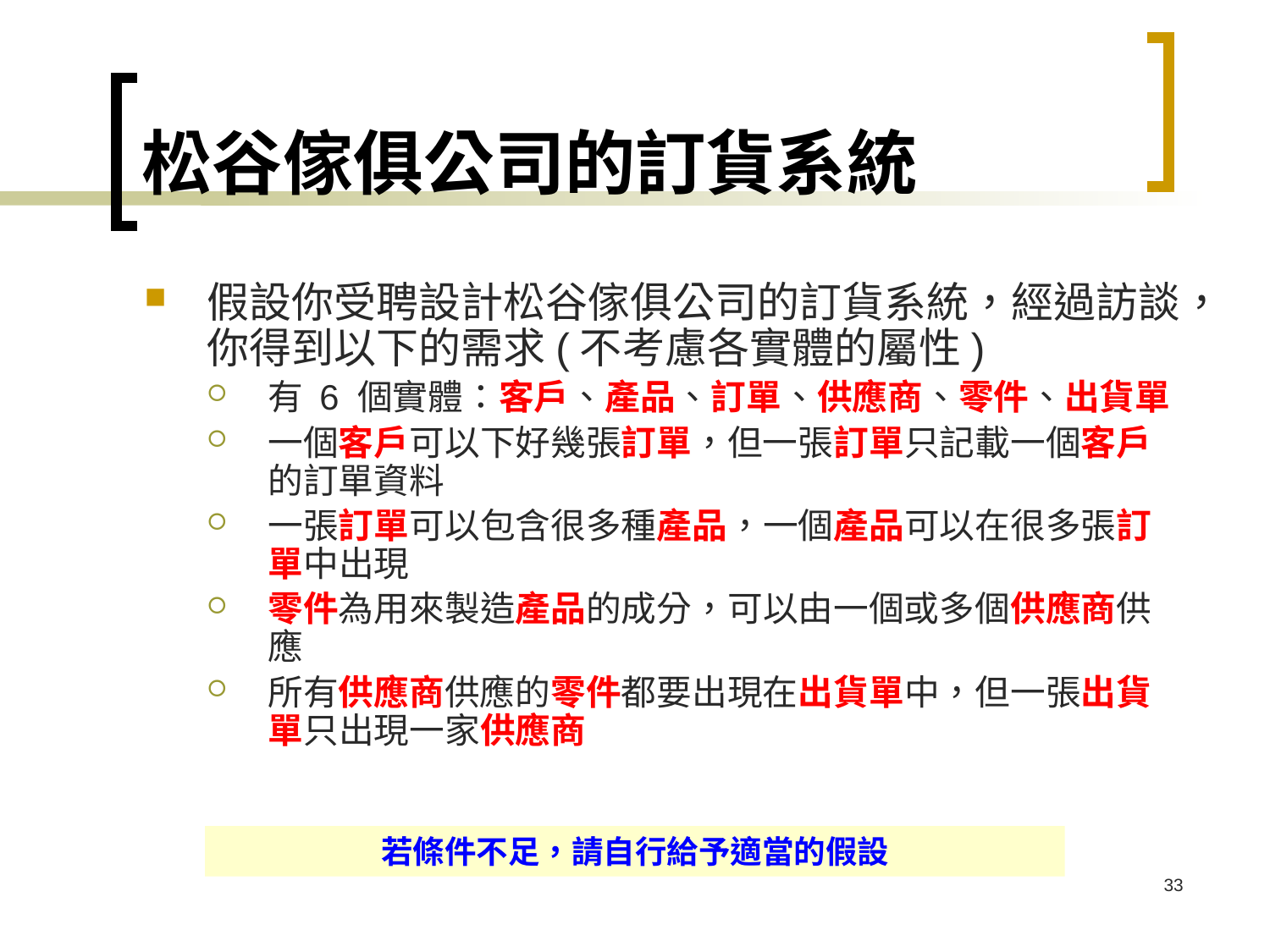

# 松谷傢俱公司的訂貨系統
假設你受聘設計松谷傢俱公司的訂貨系統，經過訪談，你得到以下的需求(不考慮各實體的屬性)
有 6 個實體：客戶、產品、訂單、供應商、零件、出貨單
一個客戶可以下好幾張訂單，但一張訂單只記載一個客戶的訂單資料
一張訂單可以包含很多種產品，一個產品可以在很多張訂單中出現
零件為用來製造產品的成分，可以由一個或多個供應商供應
所有供應商供應的零件都要出現在出貨單中，但一張出貨單只出現一家供應商
若條件不足，請自行給予適當的假設
33